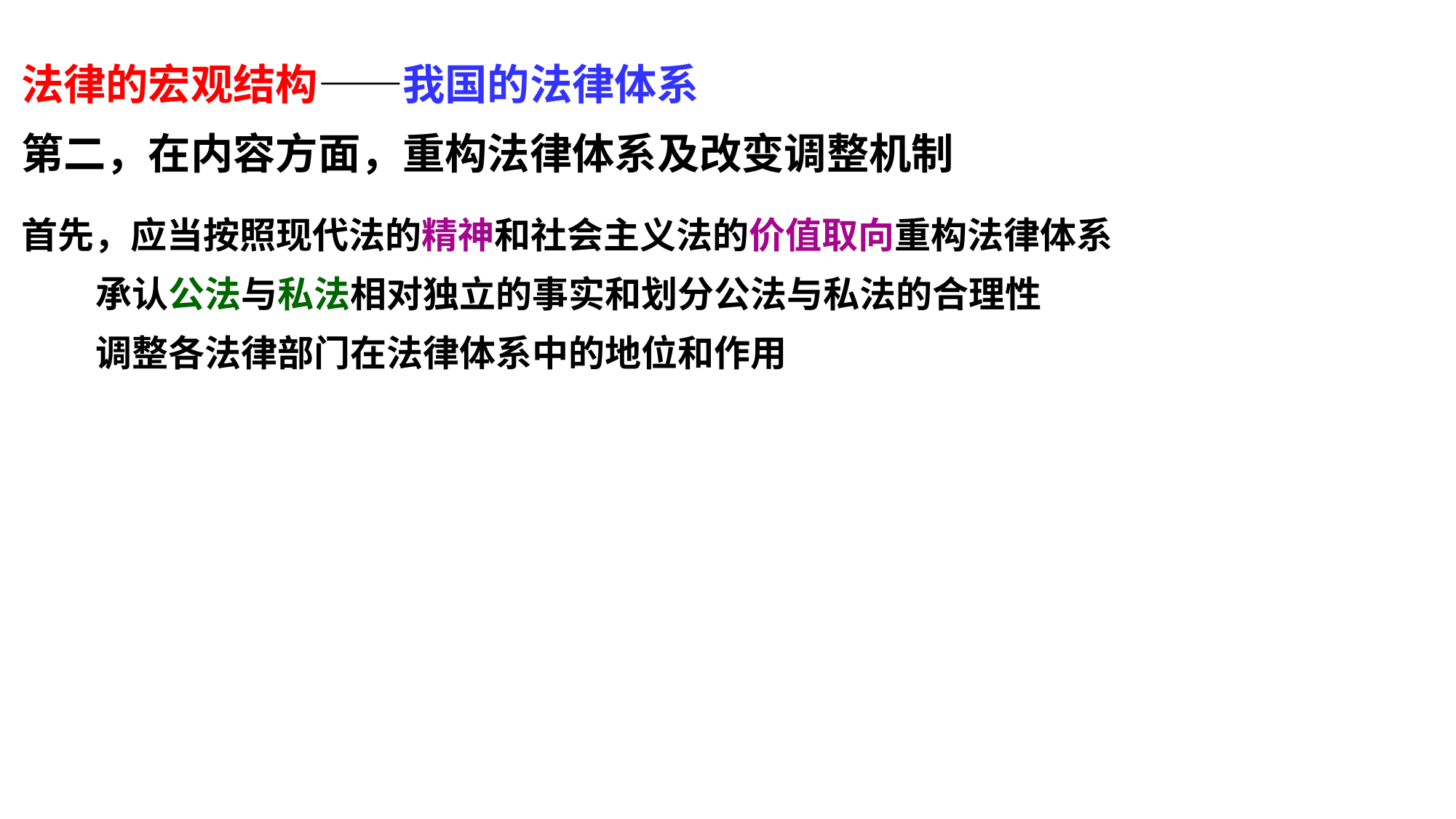

法律的宏观结构——我国的法律体系
第二，在内容方面，重构法律体系及改变调整机制

首先，应当按照现代法的精神和社会主义法的价值取向重构法律体系
        承认公法与私法相对独立的事实和划分公法与私法的合理性
        调整各法律部门在法律体系中的地位和作用